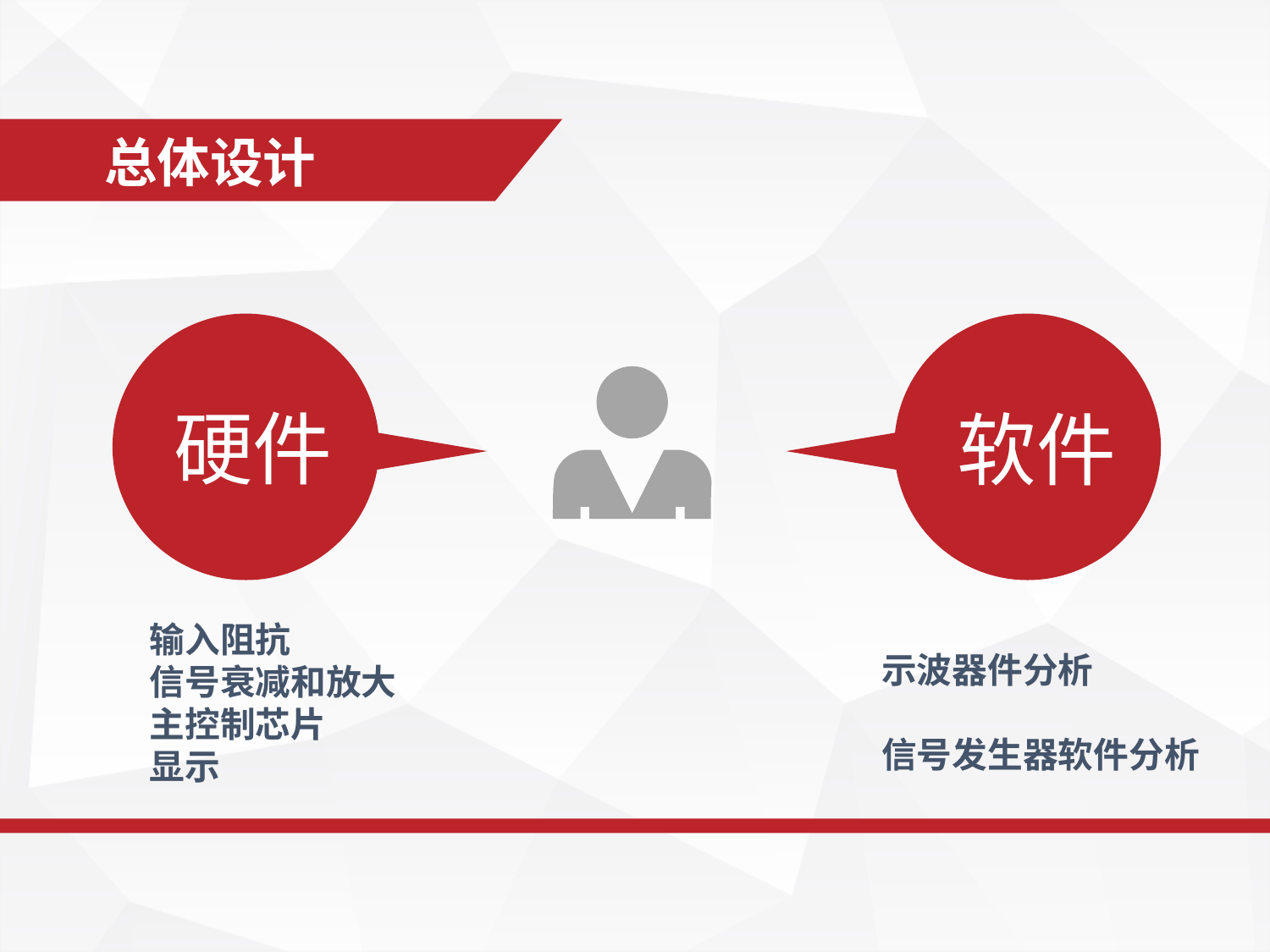

总体设计

硬件

软件

输入阻抗
信号衰减和放大
主控制芯片
显示
示波器件分析

信号发生器软件分析